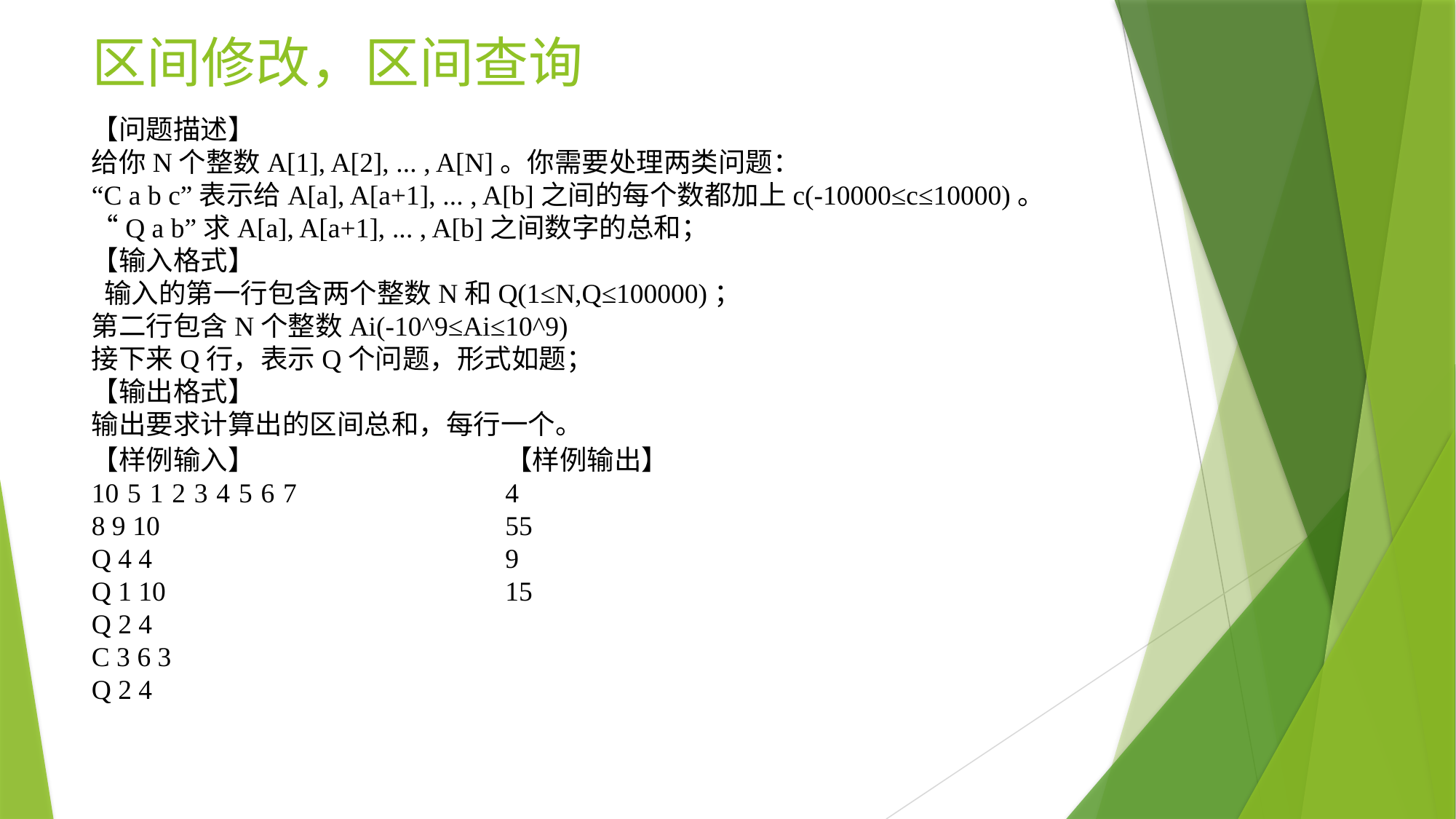

# 区间修改，区间查询
【问题描述】
给你N个整数A[1], A[2], ... , A[N]。你需要处理两类问题：
“C a b c”表示给A[a], A[a+1], ... , A[b]之间的每个数都加上c(-10000≤c≤10000)。
“Q a b”求A[a], A[a+1], ... , A[b]之间数字的总和；
【输入格式】
 输入的第一行包含两个整数N和Q(1≤N,Q≤100000)；
第二行包含N个整数Ai(-10^9≤Ai≤10^9)
接下来Q行，表示Q个问题，形式如题；
【输出格式】
输出要求计算出的区间总和，每行一个。
【样例输入】
10 5 1 2 3 4 5 6 7 8 9 10
Q 4 4
Q 1 10
Q 2 4
C 3 6 3
Q 2 4
【样例输出】
4
55
9
15